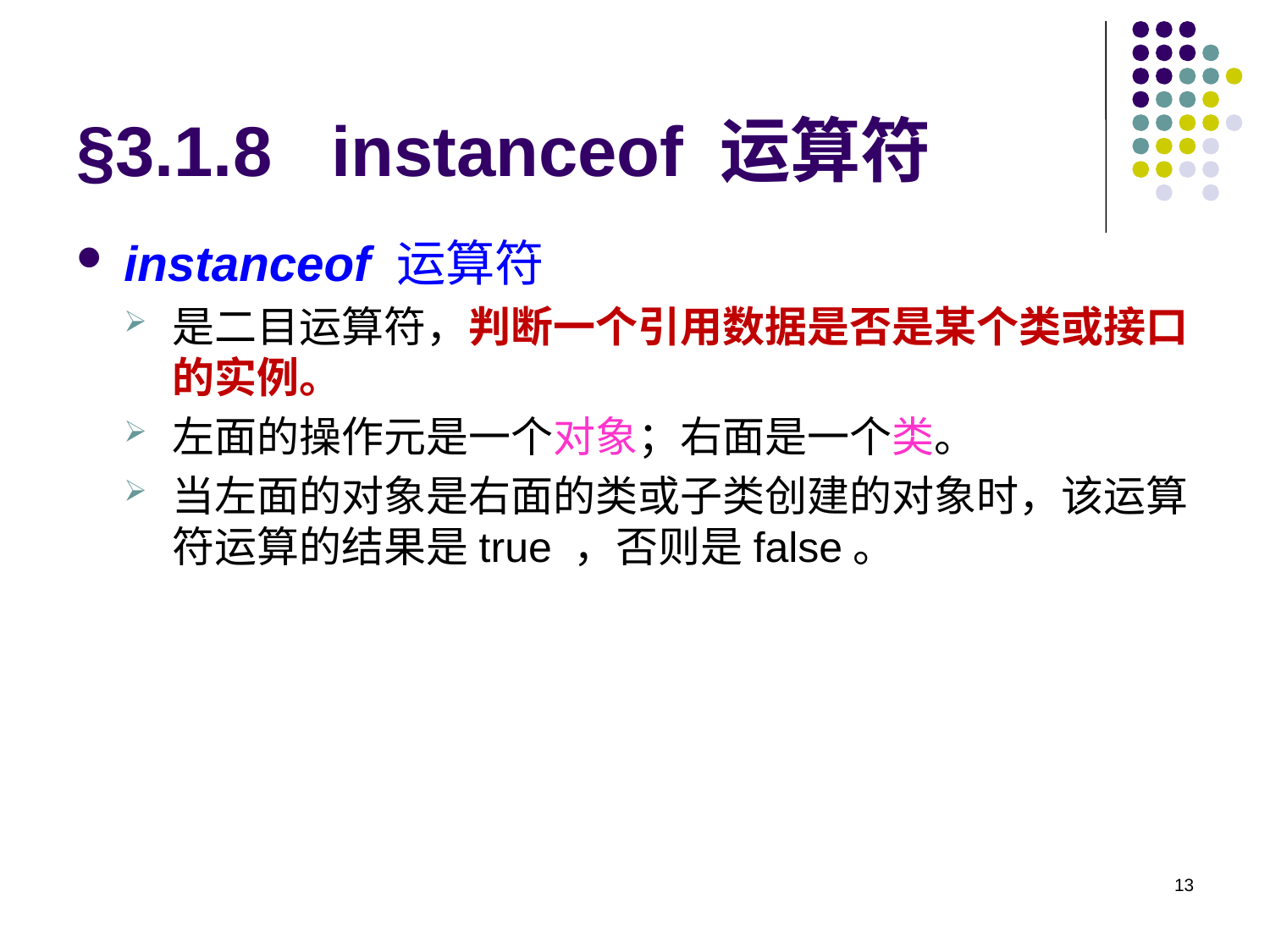

# §3.1.8   instanceof 运算符
instanceof 运算符
是二目运算符，判断一个引用数据是否是某个类或接口的实例。
左面的操作元是一个对象；右面是一个类。
当左面的对象是右面的类或子类创建的对象时，该运算符运算的结果是true ，否则是false。
13